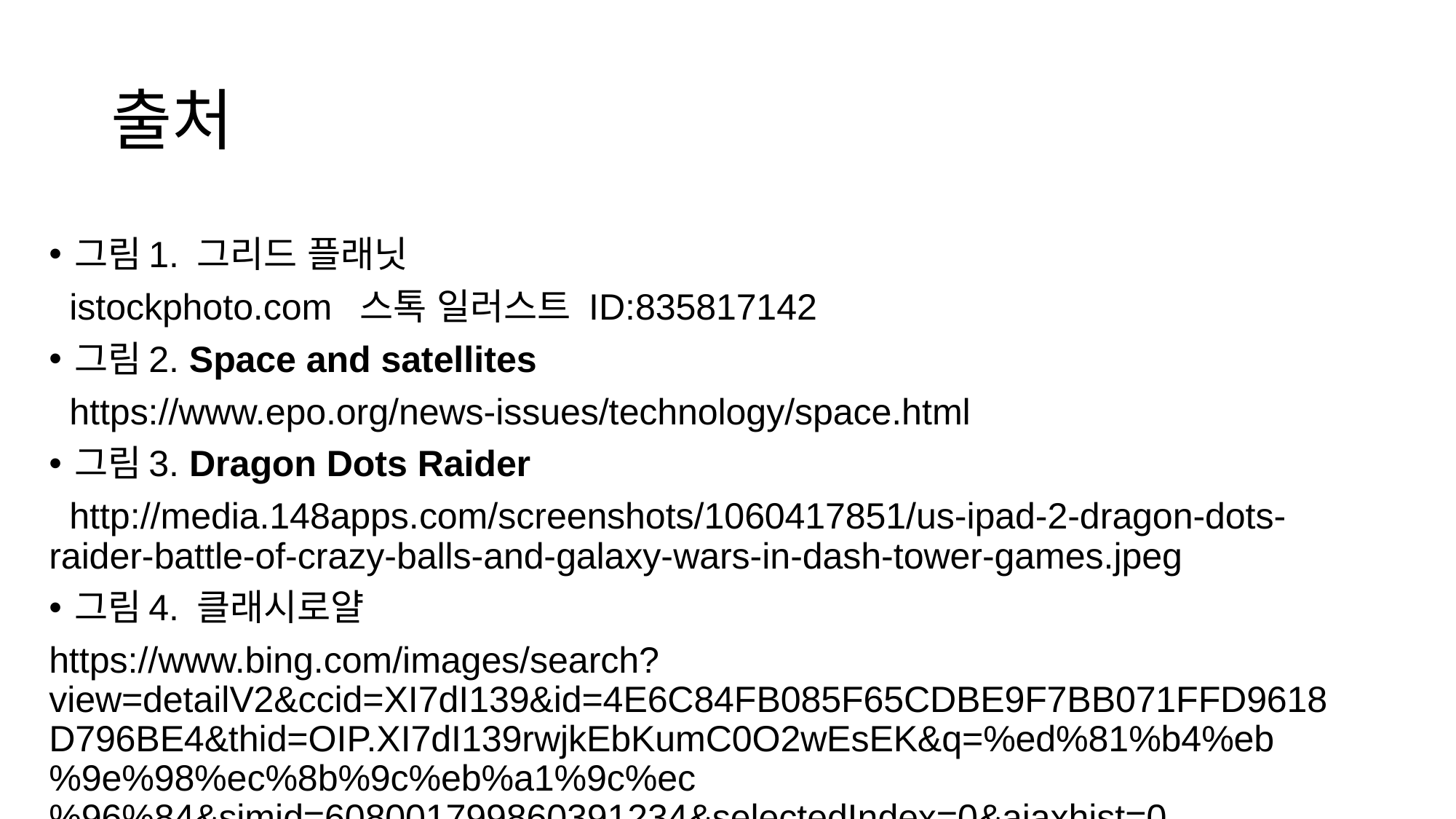

# 출처
그림1. 그리드 플래닛
  istockphoto.com  스톡 일러스트 ID:835817142
그림2. Space and satellites
  https://www.epo.org/news-issues/technology/space.html
그림3. Dragon Dots Raider
  http://media.148apps.com/screenshots/1060417851/us-ipad-2-dragon-dots-raider-battle-of-crazy-balls-and-galaxy-wars-in-dash-tower-games.jpeg
그림4. 클래시로얄
https://www.bing.com/images/search?view=detailV2&ccid=XI7dI139&id=4E6C84FB085F65CDBE9F7BB071FFD9618D796BE4&thid=OIP.XI7dI139rwjkEbKumC0O2wEsEK&q=%ed%81%b4%eb%9e%98%ec%8b%9c%eb%a1%9c%ec%96%84&simid=608001799860391234&selectedIndex=0&ajaxhist=0